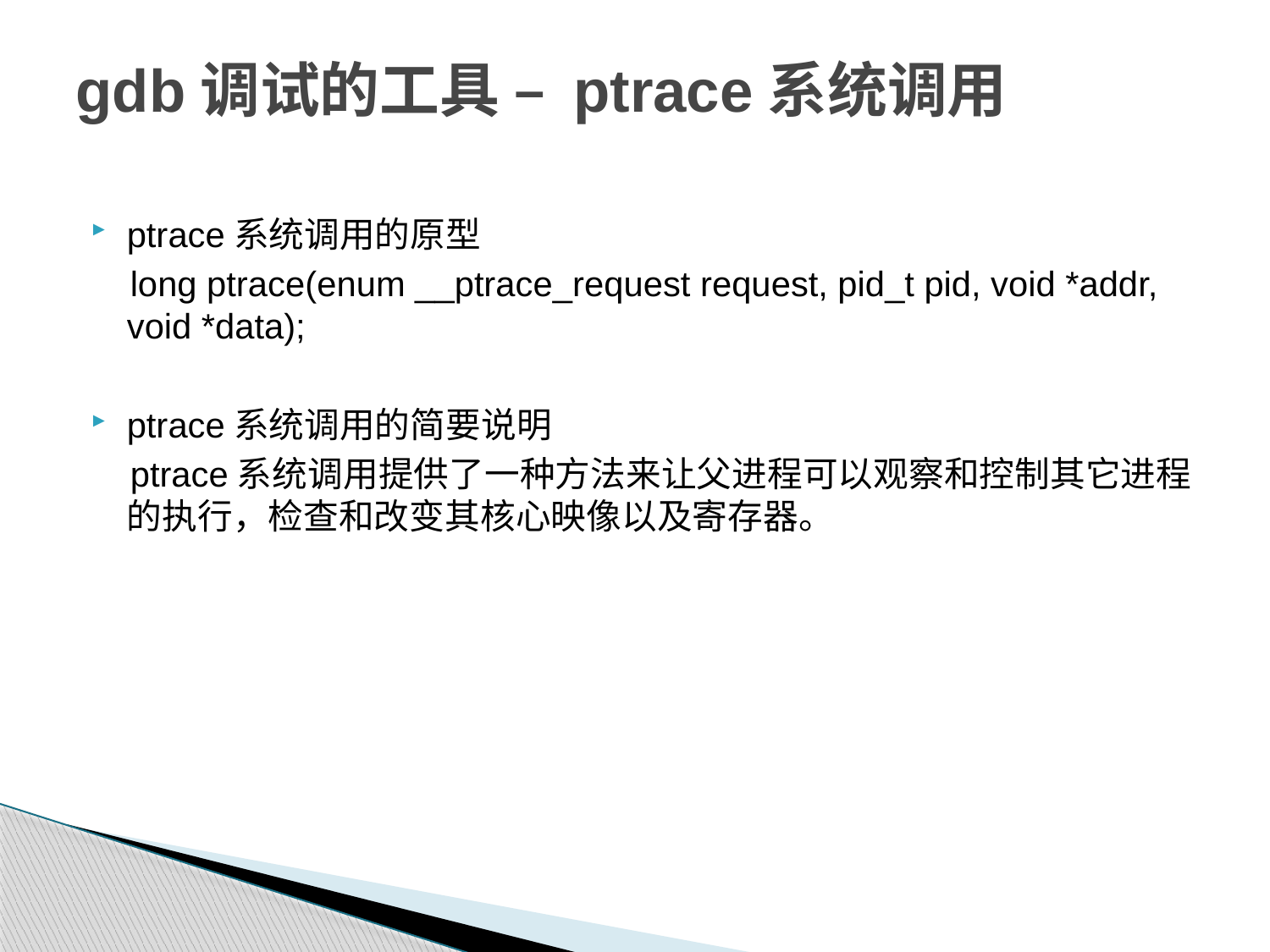

# gdb调试的工具 – ptrace系统调用
ptrace系统调用的原型
    long ptrace(enum __ptrace_request request, pid_t pid, void *addr, void *data);

ptrace系统调用的简要说明
    ptrace系统调用提供了一种方法来让父进程可以观察和控制其它进程的执行，检查和改变其核心映像以及寄存器。